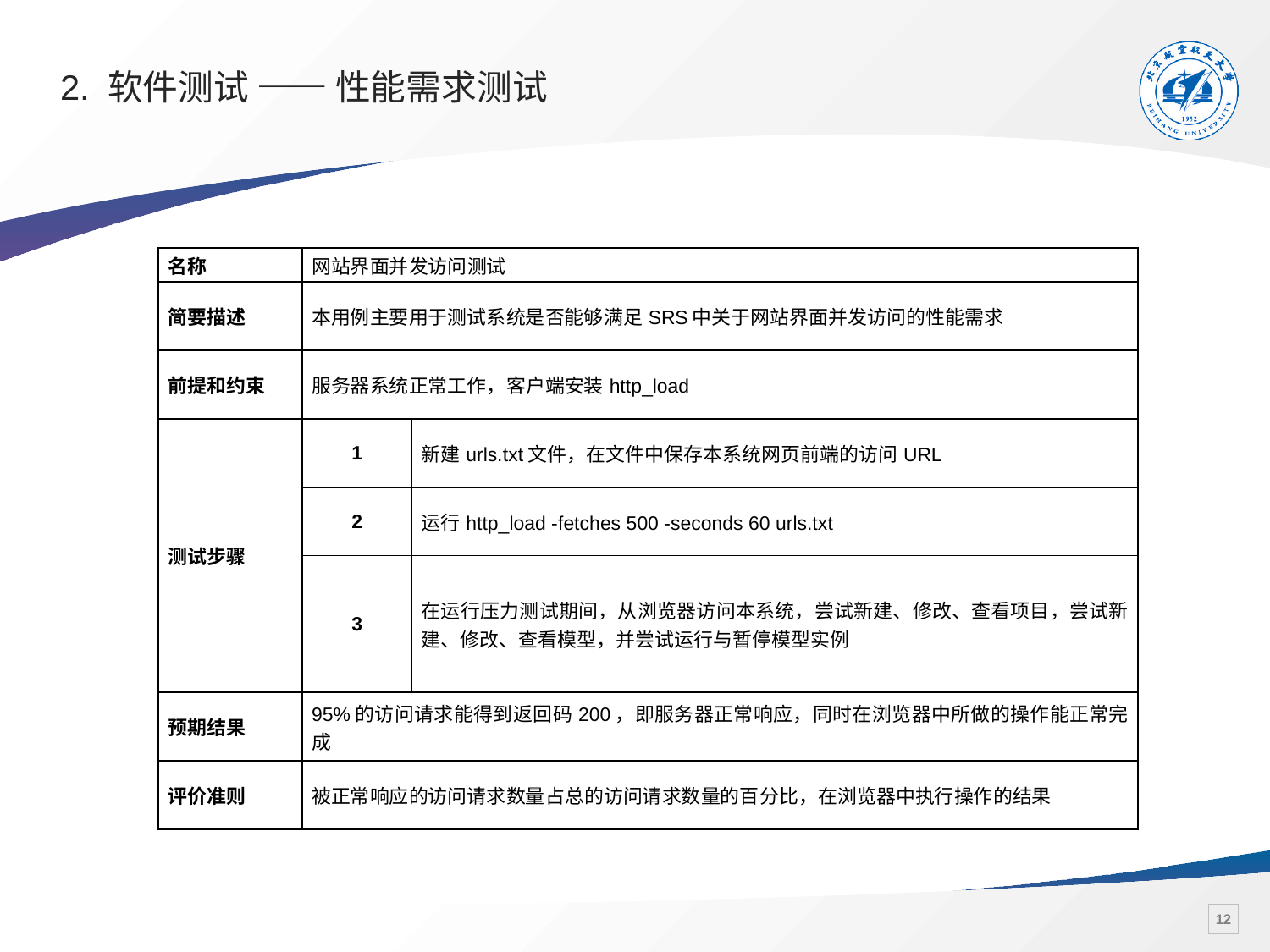

# 2. 软件测试 —— 性能需求测试
| 名称 | 网站界面并发访问测试 |  |
| --- | --- | --- |
| 简要描述 | 本用例主要用于测试系统是否能够满足SRS中关于网站界面并发访问的性能需求 |  |
| 前提和约束 | 服务器系统正常工作，客户端安装http\_load |  |
| 测试步骤 | 1 | 新建urls.txt文件，在文件中保存本系统网页前端的访问URL |
|  | 2 | 运行http\_load -fetches 500 -seconds 60 urls.txt |
|  | 3 | 在运行压力测试期间，从浏览器访问本系统，尝试新建、修改、查看项目，尝试新建、修改、查看模型，并尝试运行与暂停模型实例 |
| 预期结果 | 95%的访问请求能得到返回码200，即服务器正常响应，同时在浏览器中所做的操作能正常完成 |  |
| 评价准则 | 被正常响应的访问请求数量占总的访问请求数量的百分比，在浏览器中执行操作的结果 |  |